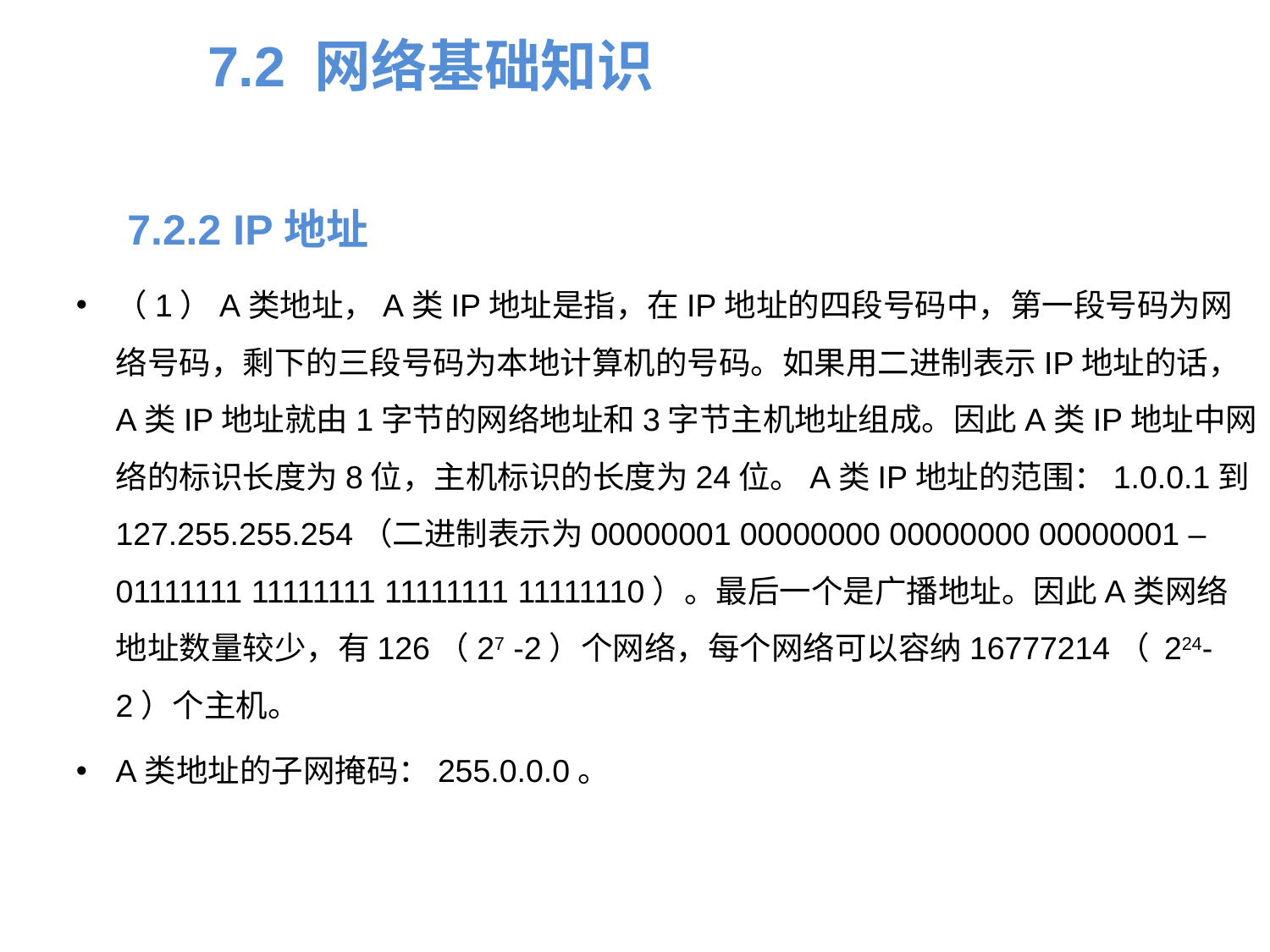

7.2 网络基础知识
7.2.2 IP地址
（1）A类地址，A类IP地址是指，在IP地址的四段号码中，第一段号码为网络号码，剩下的三段号码为本地计算机的号码。如果用二进制表示IP地址的话，A类IP地址就由1字节的网络地址和3字节主机地址组成。因此A类IP地址中网络的标识长度为8位，主机标识的长度为24位。A类IP地址的范围：1.0.0.1到127.255.255.254（二进制表示为00000001 00000000 00000000 00000001 – 01111111 11111111 11111111 11111110）。最后一个是广播地址。因此A类网络地址数量较少，有126（27 -2）个网络，每个网络可以容纳16777214（ 224-2）个主机。
A类地址的子网掩码：255.0.0.0。